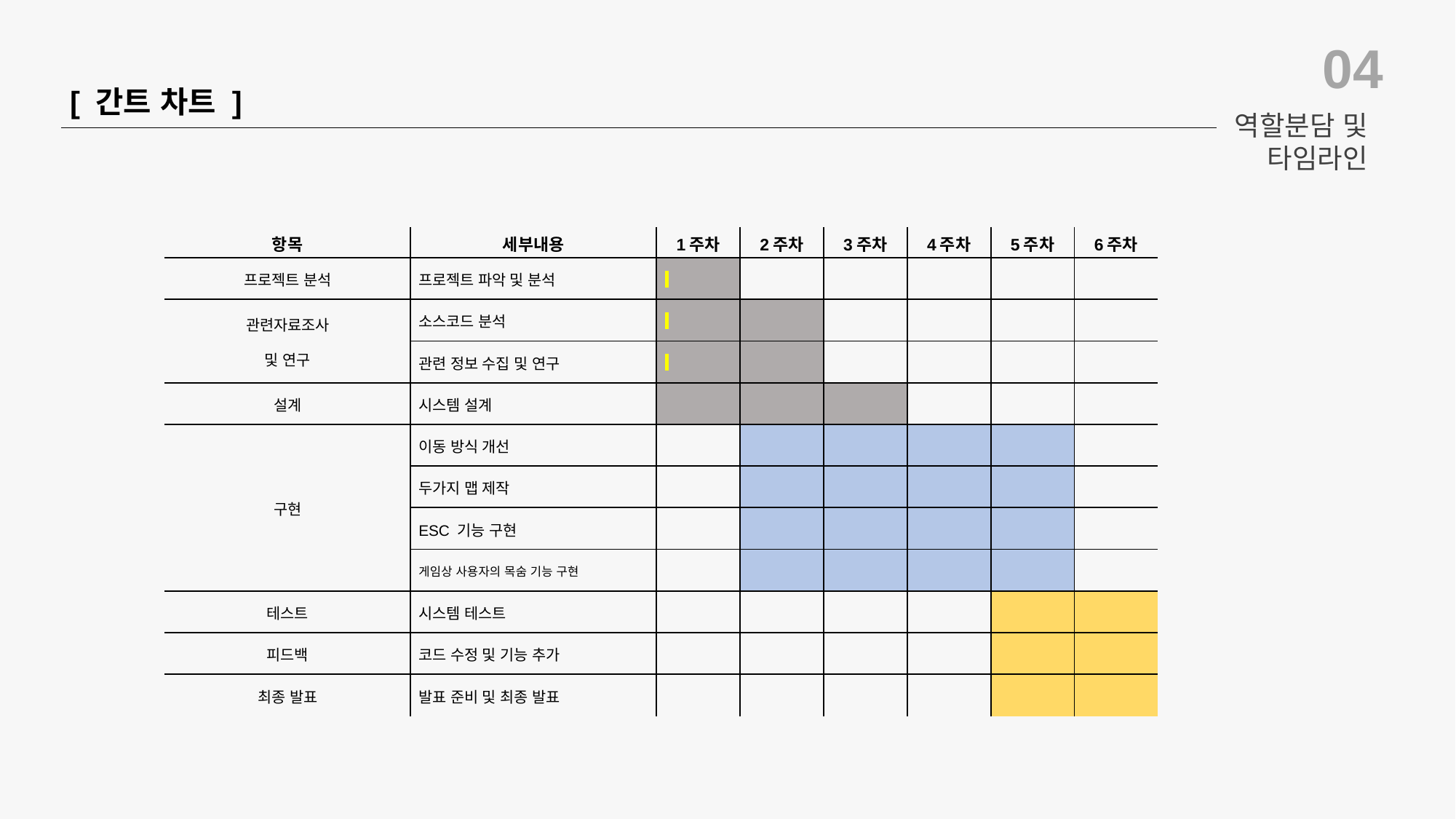

04
[ 간트 차트 ]
역할분담 및
타임라인
| 항목 | 세부내용 | 1주차 | 2주차 | 3주차 | 4주차 | 5주차 | 6주차 |
| --- | --- | --- | --- | --- | --- | --- | --- |
| 프로젝트 분석 | 프로젝트 파악 및 분석 |  |  |  |  |  |  |
| 관련자료조사 및 연구 | 소스코드 분석 |  |  |  |  |  |  |
|  | 관련 정보 수집 및 연구 |  |  |  |  |  |  |
| 설계 | 시스템 설계 |  |  |  |  |  |  |
| 구현 | 이동 방식 개선 |  |  |  |  |  |  |
|  | 두가지 맵 제작 |  |  |  |  |  |  |
|  | ESC 기능 구현 |  |  |  |  |  |  |
|  | 게임상 사용자의 목숨 기능 구현 |  |  |  |  |  |  |
| 테스트 | 시스템 테스트 |  |  |  |  |  |  |
| 피드백 | 코드 수정 및 기능 추가 |  |  |  |  |  |  |
| 최종 발표 | 발표 준비 및 최종 발표 |  |  |  |  |  |  |